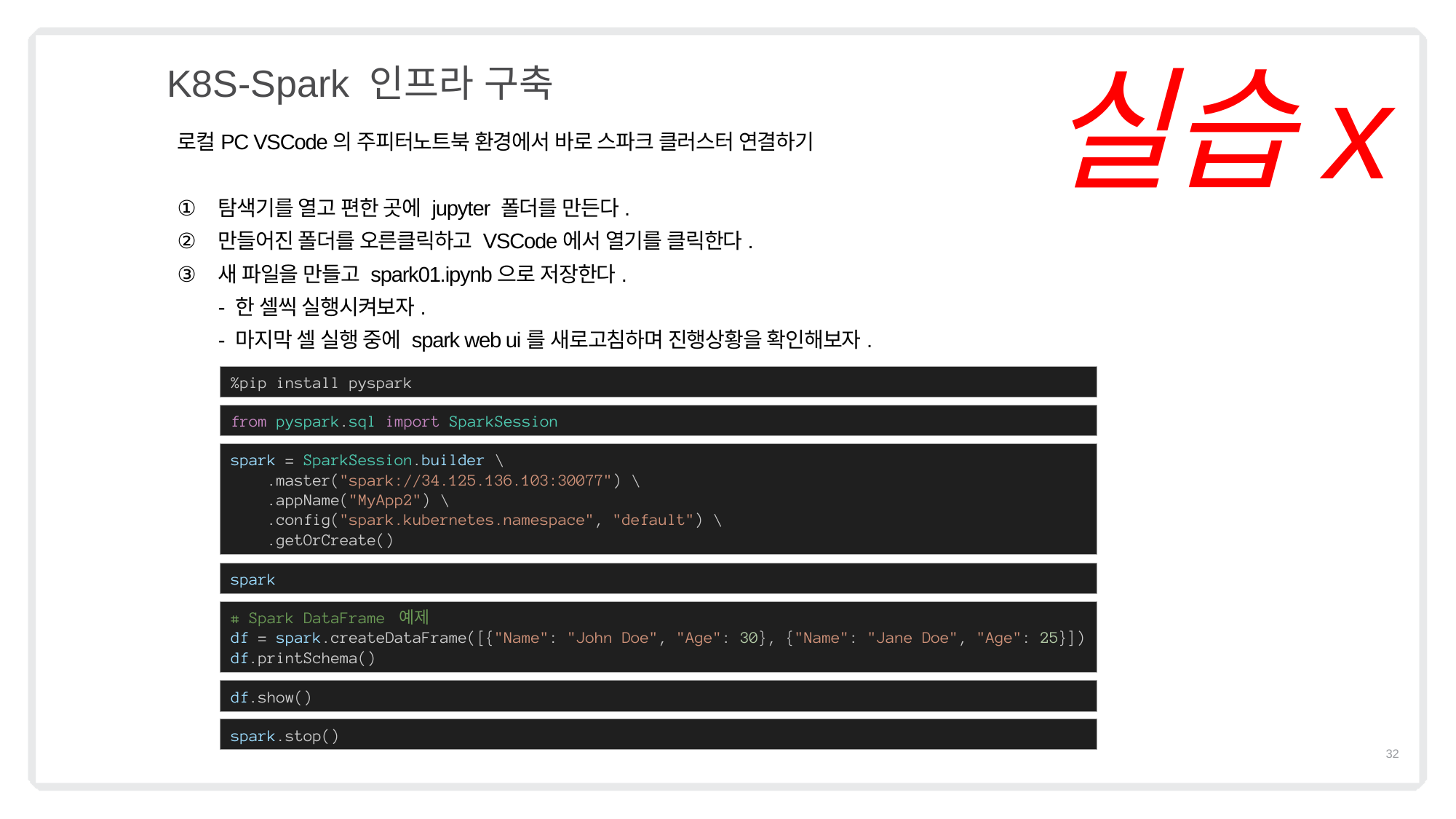

실습x
K8S-Spark 인프라 구축
로컬PC VSCode의 주피터노트북 환경에서 바로 스파크 클러스터 연결하기

탐색기를 열고 편한 곳에 jupyter 폴더를 만든다.
만들어진 폴더를 오른클릭하고 VSCode에서 열기를 클릭한다.
새 파일을 만들고 spark01.ipynb으로 저장한다.
- 한 셀씩 실행시켜보자.
- 마지막 셀 실행 중에 spark web ui를 새로고침하며 진행상황을 확인해보자.
%pip install pyspark
from pyspark.sql import SparkSession
spark = SparkSession.builder \
    .master("spark://34.125.136.103:30077") \
    .appName("MyApp2") \
    .config("spark.kubernetes.namespace", "default") \
    .getOrCreate()
spark
# Spark DataFrame 예제
df = spark.createDataFrame([{"Name": "John Doe", "Age": 30}, {"Name": "Jane Doe", "Age": 25}])
df.printSchema()
df.show()
spark.stop()